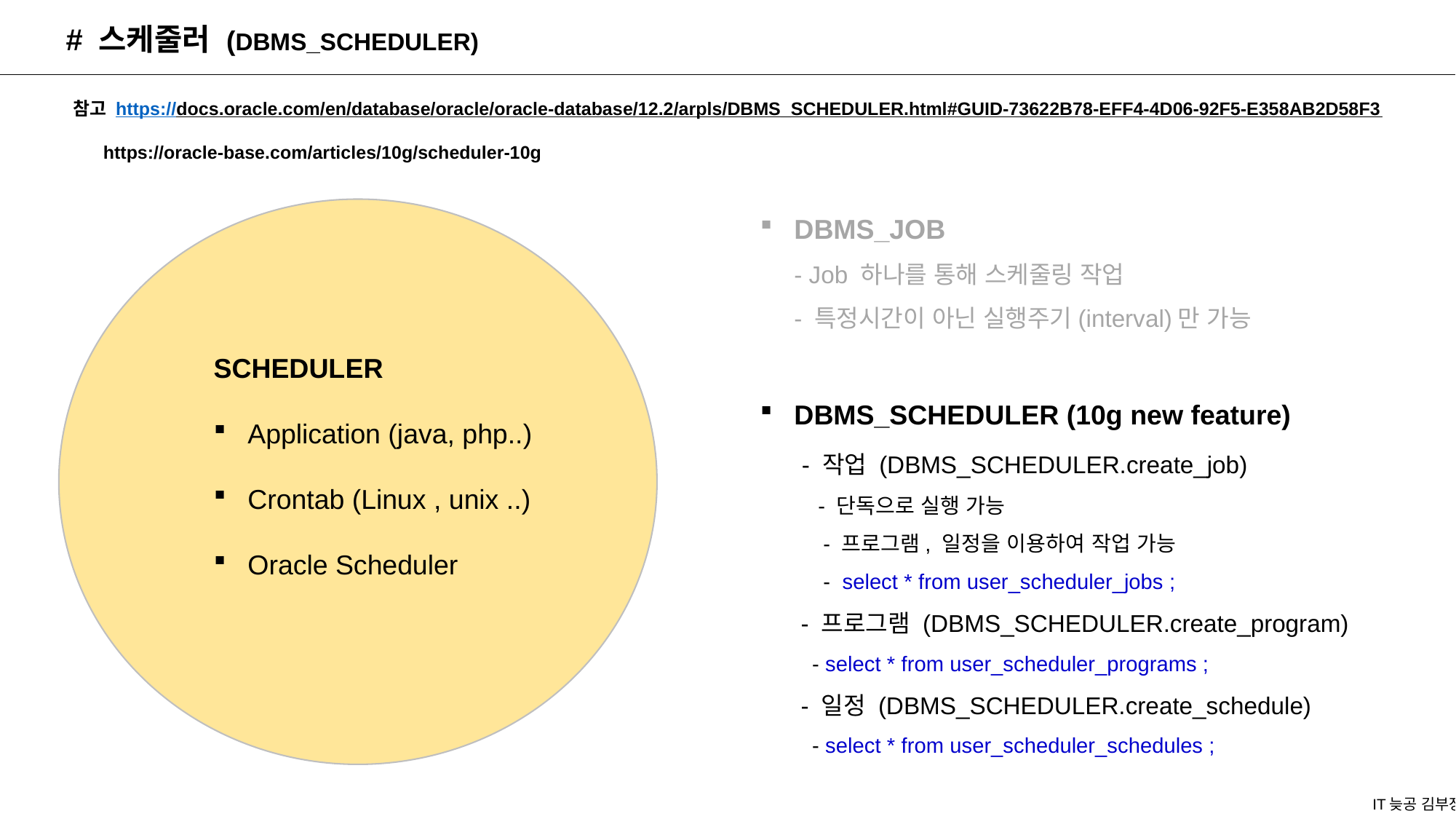

# 스케줄러 (DBMS_SCHEDULER)
참고 https://docs.oracle.com/en/database/oracle/oracle-database/12.2/arpls/DBMS_SCHEDULER.html#GUID-73622B78-EFF4-4D06-92F5-E358AB2D58F3
      https://oracle-base.com/articles/10g/scheduler-10g
DBMS_JOB
- Job 하나를 통해 스케줄링 작업
- 특정시간이 아닌 실행주기(interval)만 가능

DBMS_SCHEDULER (10g new feature)
 - 작업 (DBMS_SCHEDULER.create_job)
    - 단독으로 실행 가능
    - 프로그램, 일정을 이용하여 작업 가능
    -  select * from user_scheduler_jobs ;
 - 프로그램 (DBMS_SCHEDULER.create_program)
   - select * from user_scheduler_programs ;
 - 일정 (DBMS_SCHEDULER.create_schedule)
   - select * from user_scheduler_schedules ;

SCHEDULER

Application (java, php..)

Crontab (Linux , unix ..)

Oracle Scheduler

IT늦공 김부장